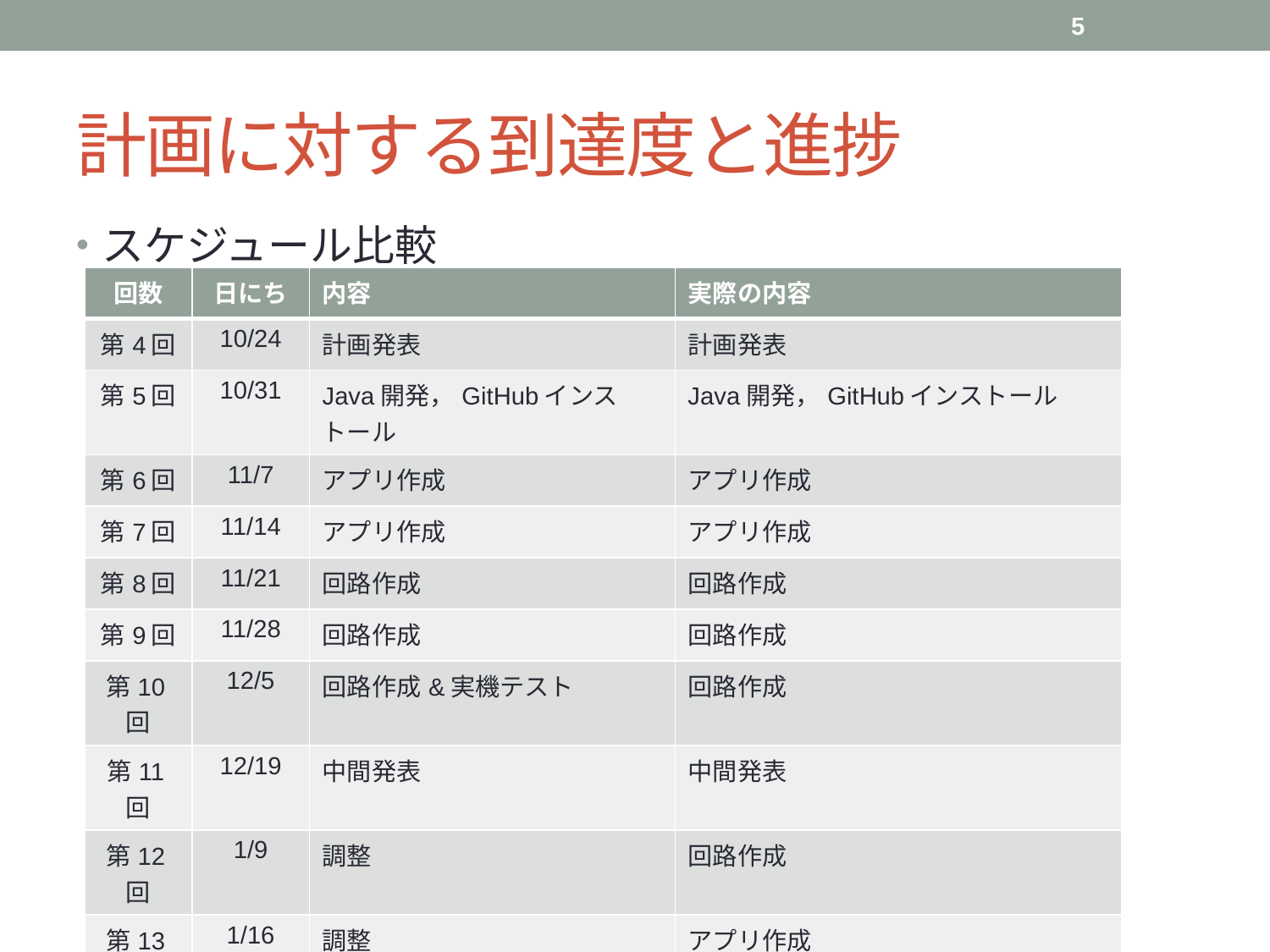

5
# 計画に対する到達度と進捗
スケジュール比較

| 回数 | 日にち | 内容 | 実際の内容 |
| --- | --- | --- | --- |
| 第4回 | 10/24 | 計画発表 | 計画発表 |
| 第5回 | 10/31 | Java開発，GitHubインストール | Java開発，GitHubインストール |
| 第6回 | 11/7 | アプリ作成 | アプリ作成 |
| 第7回 | 11/14 | アプリ作成 | アプリ作成 |
| 第8回 | 11/21 | 回路作成 | 回路作成 |
| 第9回 | 11/28 | 回路作成 | 回路作成 |
| 第10回 | 12/5 | 回路作成&実機テスト | 回路作成 |
| 第11回 | 12/19 | 中間発表 | 中間発表 |
| 第12回 | 1/9 | 調整 | 回路作成 |
| 第13回 | 1/16 | 調整 | アプリ作成 |
| 第14回 | 1/23 | 最終テスト | 回路作成・センサ挙動テスト |
| 第15回 | 1/27 | 最終発表 | 最終発表 |